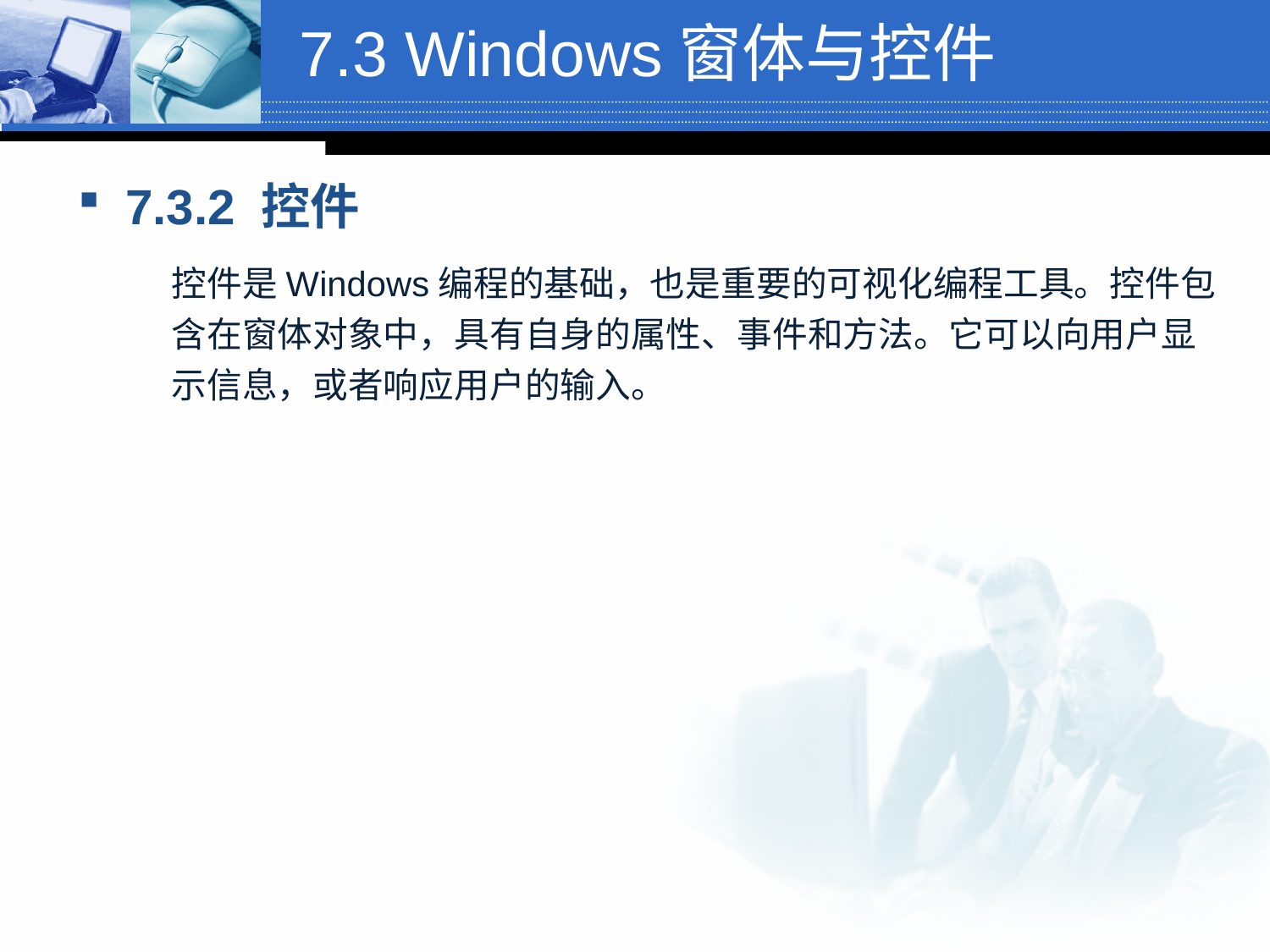

# 7.3 Windows窗体与控件
7.3.2 控件
控件是Windows编程的基础，也是重要的可视化编程工具。控件包含在窗体对象中，具有自身的属性、事件和方法。它可以向用户显示信息，或者响应用户的输入。